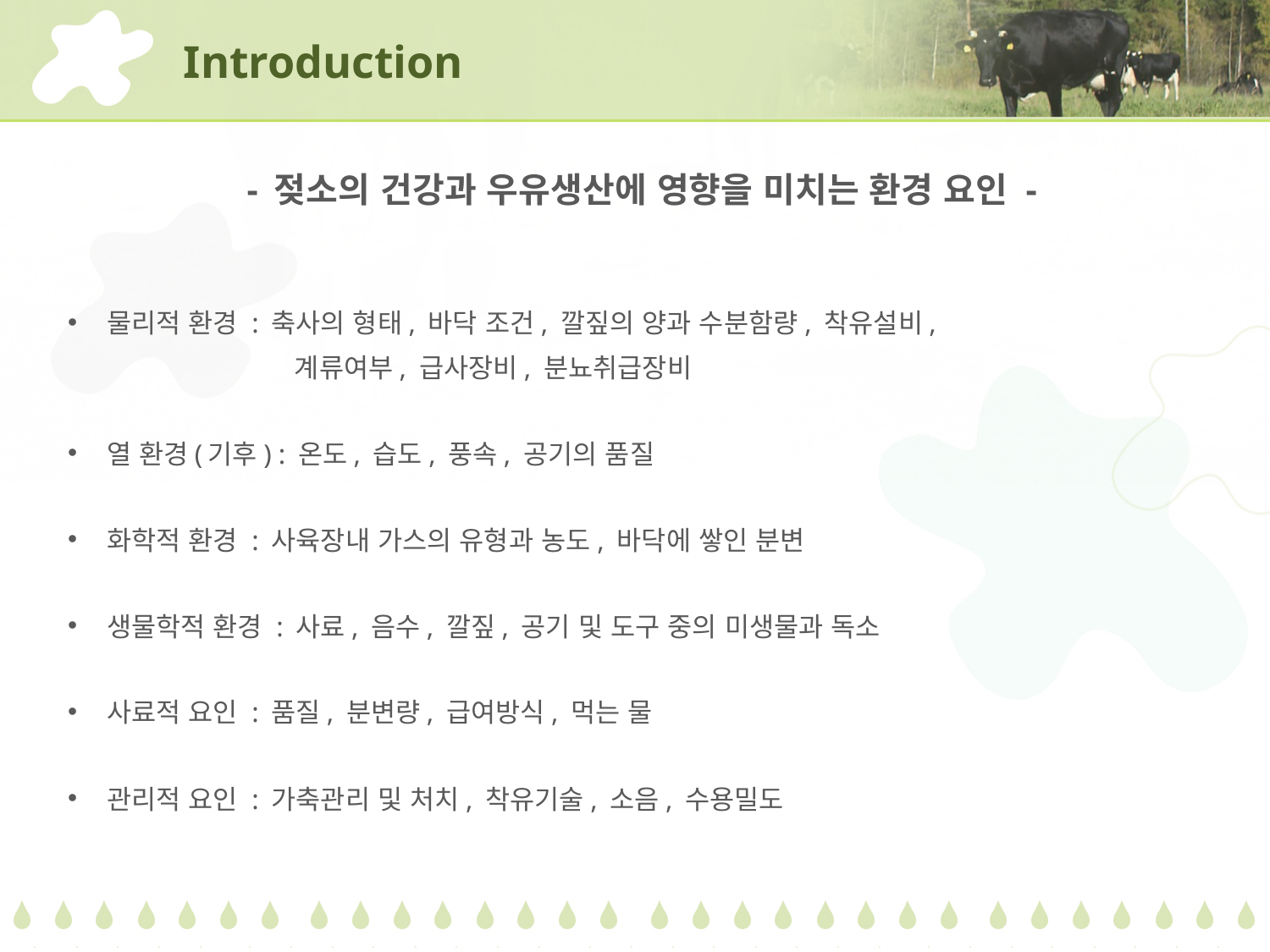

# Introduction
 - 젖소의 건강과 우유생산에 영향을 미치는 환경 요인 -

물리적 환경 : 축사의 형태, 바닥 조건, 깔짚의 양과 수분함량, 착유설비,
                             계류여부, 급사장비, 분뇨취급장비

열 환경(기후) : 온도, 습도, 풍속, 공기의 품질

화학적 환경 : 사육장내 가스의 유형과 농도, 바닥에 쌓인 분변

생물학적 환경 : 사료, 음수, 깔짚, 공기 및 도구 중의 미생물과 독소

사료적 요인 : 품질, 분변량, 급여방식, 먹는 물

관리적 요인 : 가축관리 및 처치, 착유기술, 소음, 수용밀도